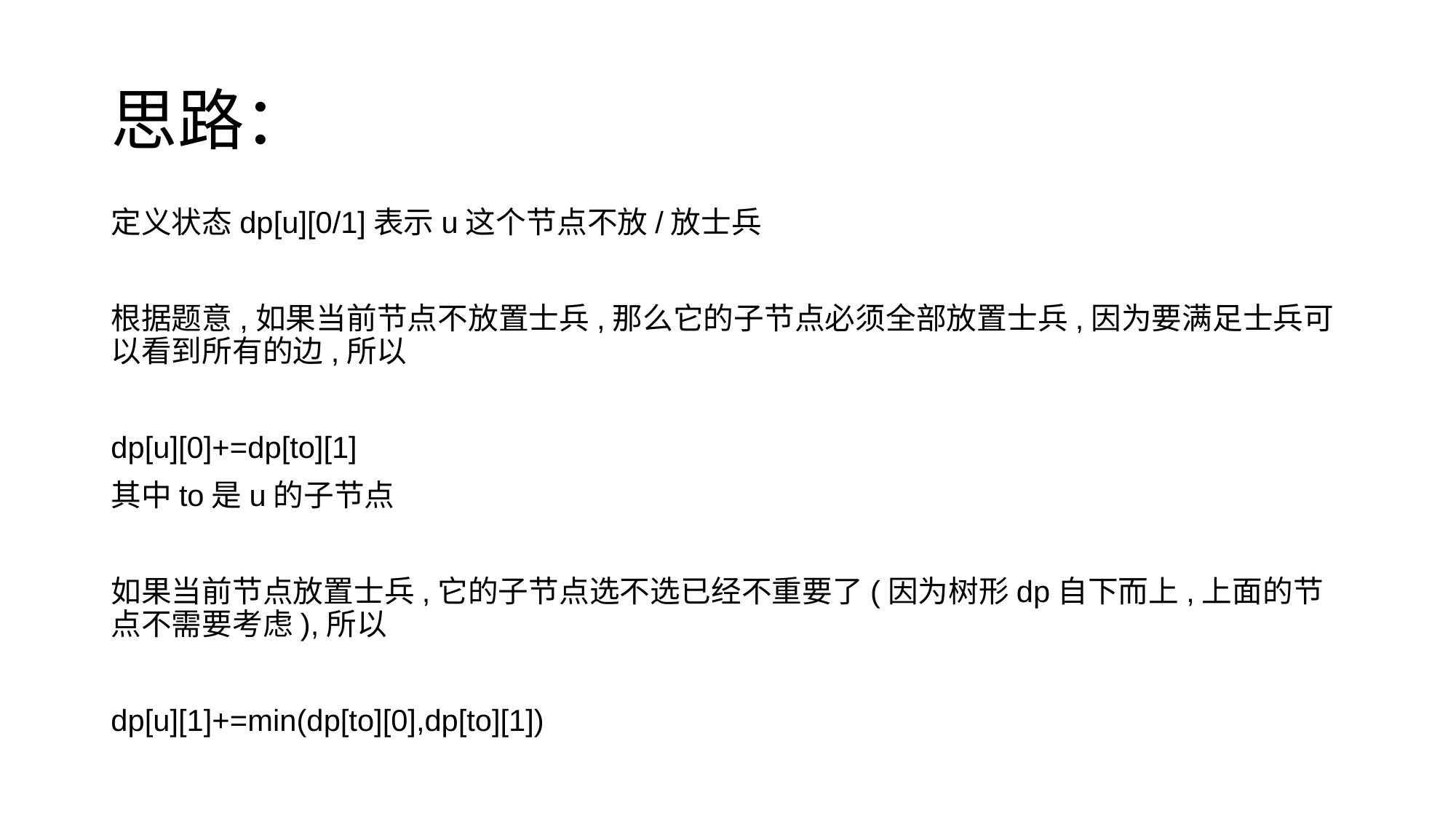

# 思路：
定义状态dp[u][0/1]表示u这个节点不放/放士兵

根据题意,如果当前节点不放置士兵,那么它的子节点必须全部放置士兵,因为要满足士兵可以看到所有的边,所以

dp[u][0]+=dp[to][1]
其中to是u的子节点

如果当前节点放置士兵,它的子节点选不选已经不重要了(因为树形dp自下而上,上面的节点不需要考虑),所以

dp[u][1]+=min(dp[to][0],dp[to][1])